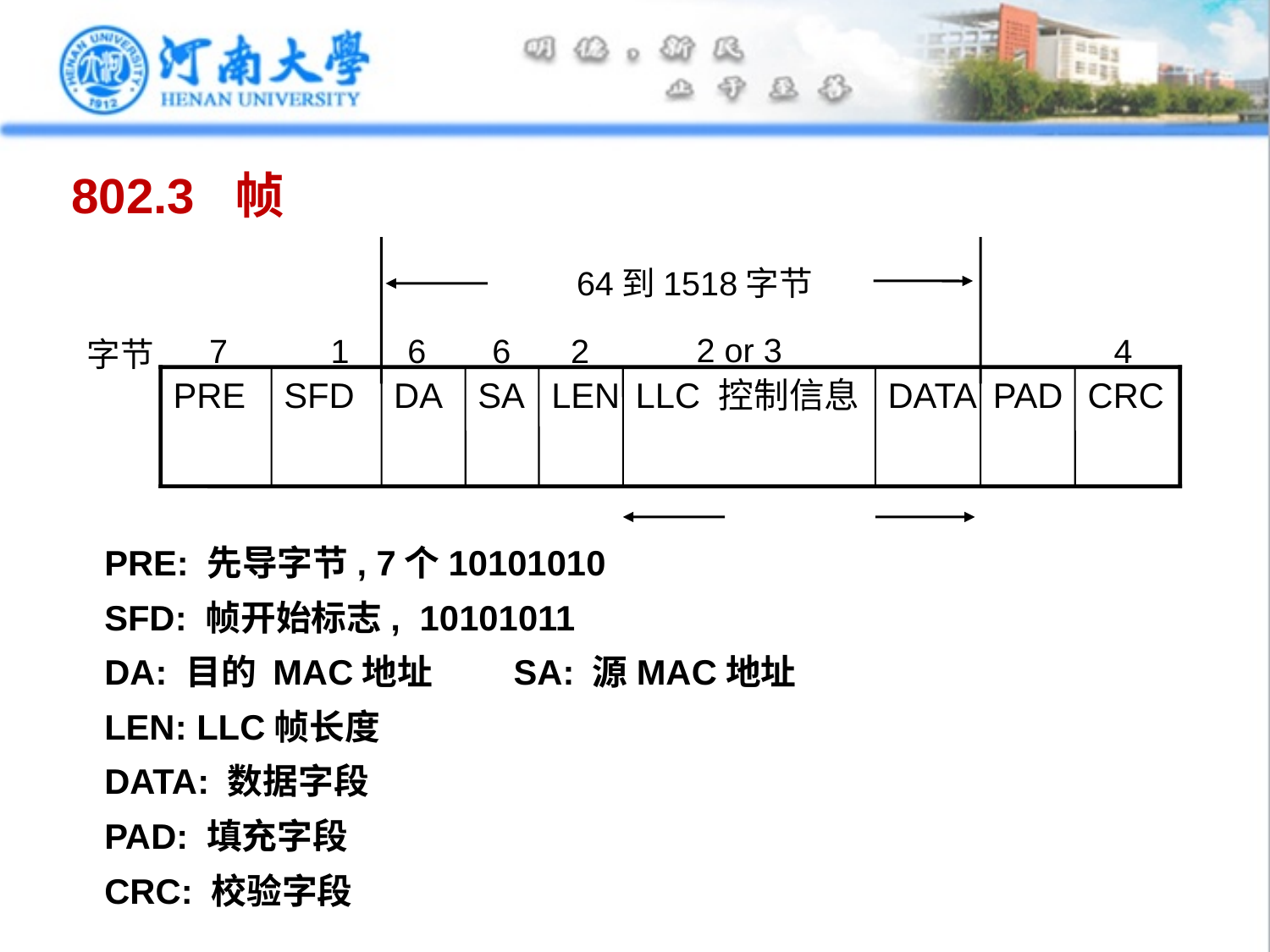

# 802.3  帧

64到1518字节

2 or 3
7
1
6
6
2
4
字节
LLC 控制信息

PRE

SFD

DA

SA

LEN

DATA

PAD
CRC

PRE: 先导字节, 7个10101010
SFD: 帧开始标志,  10101011
DA: 目的 MAC地址         SA: 源MAC地址
LEN: LLC帧长度
DATA: 数据字段
PAD: 填充字段
CRC: 校验字段